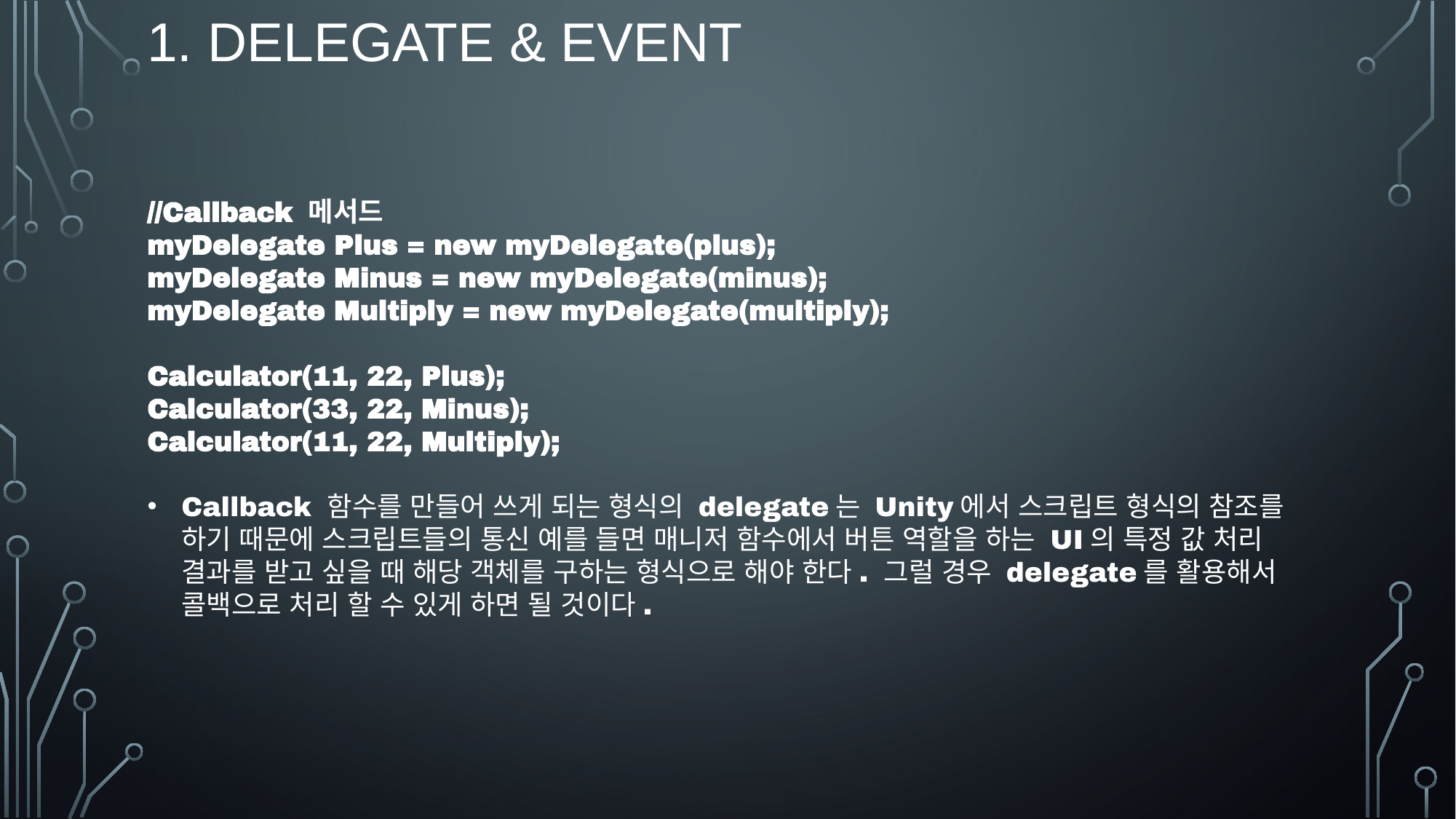

# 1. Delegate & Event
//Callback 메서드
myDelegate Plus = new myDelegate(plus);
myDelegate Minus = new myDelegate(minus);
myDelegate Multiply = new myDelegate(multiply);

Calculator(11, 22, Plus);
Calculator(33, 22, Minus);
Calculator(11, 22, Multiply);

Callback 함수를 만들어 쓰게 되는 형식의 delegate는 Unity에서 스크립트 형식의 참조를 하기 때문에 스크립트들의 통신 예를 들면 매니저 함수에서 버튼 역할을 하는 UI의 특정 값 처리 결과를 받고 싶을 때 해당 객체를 구하는 형식으로 해야 한다. 그럴 경우 delegate를 활용해서 콜백으로 처리 할 수 있게 하면 될 것이다.